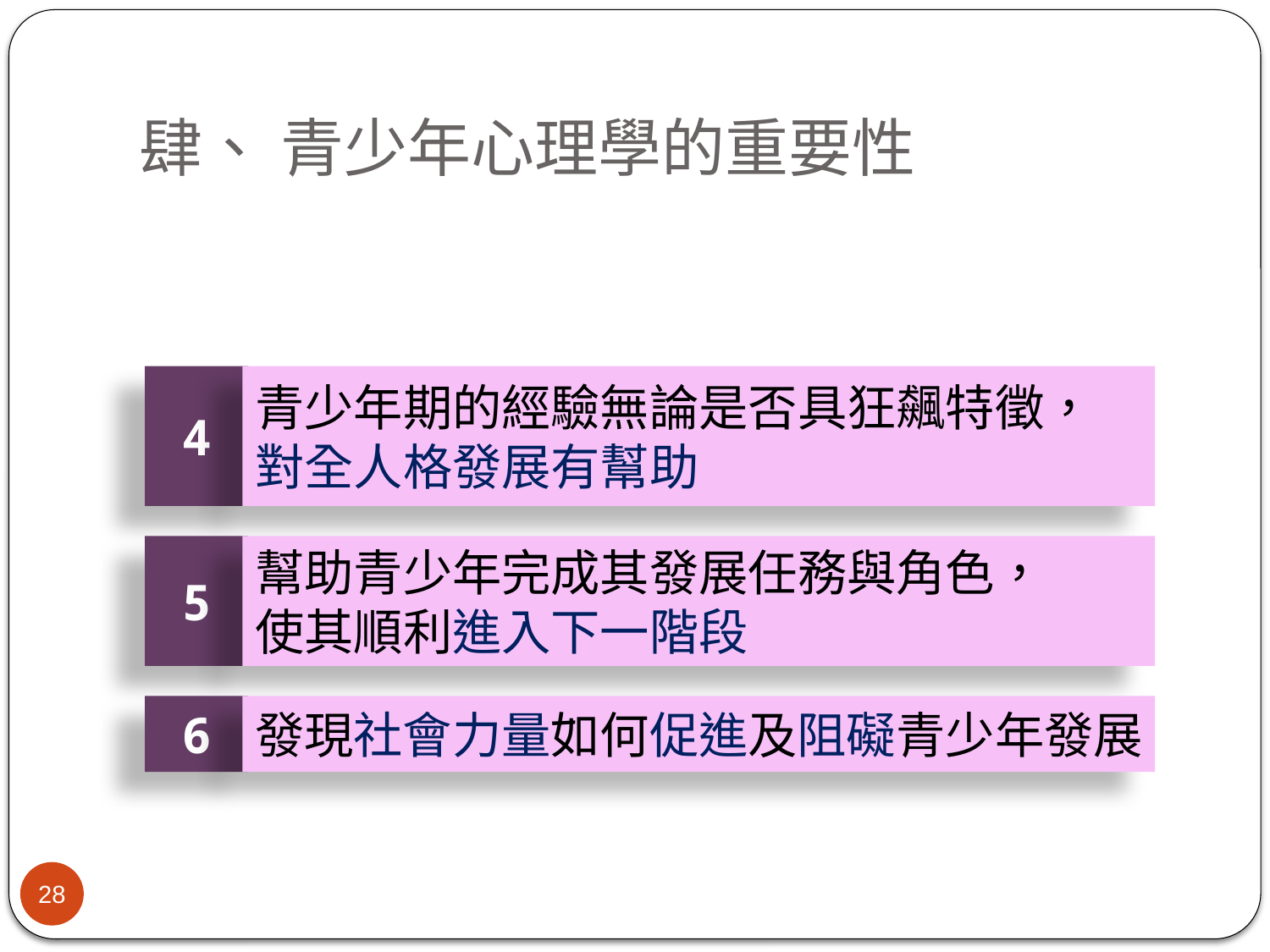

# 肆、 青少年心理學的重要性

4
青少年期的經驗無論是否具狂飆特徵，
對全人格發展有幫助
5
幫助青少年完成其發展任務與角色，
使其順利進入下一階段
6
發現社會力量如何促進及阻礙青少年發展
28